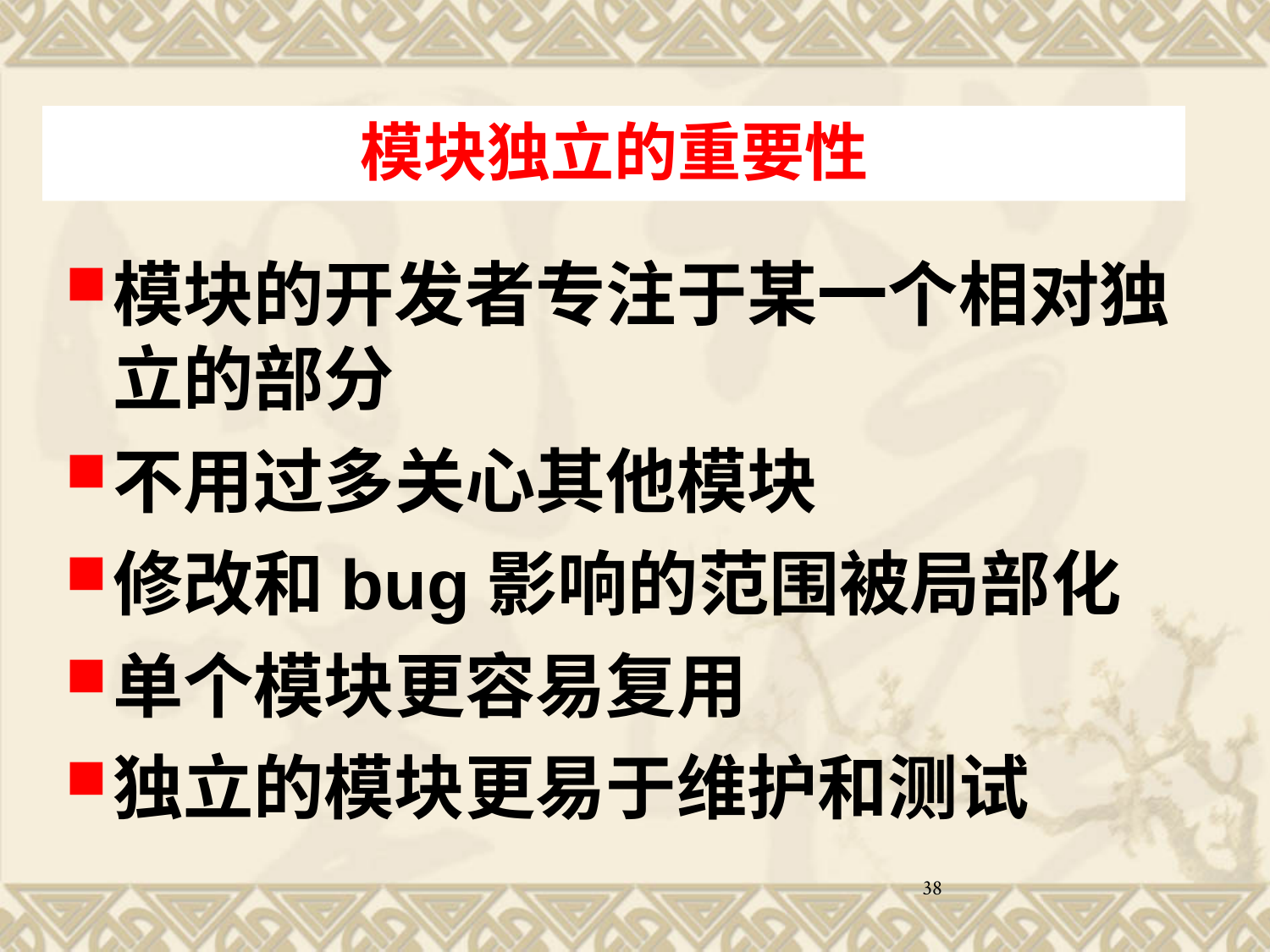

模块独立的重要性
模块的开发者专注于某一个相对独立的部分
不用过多关心其他模块
修改和bug影响的范围被局部化
单个模块更容易复用
独立的模块更易于维护和测试
38